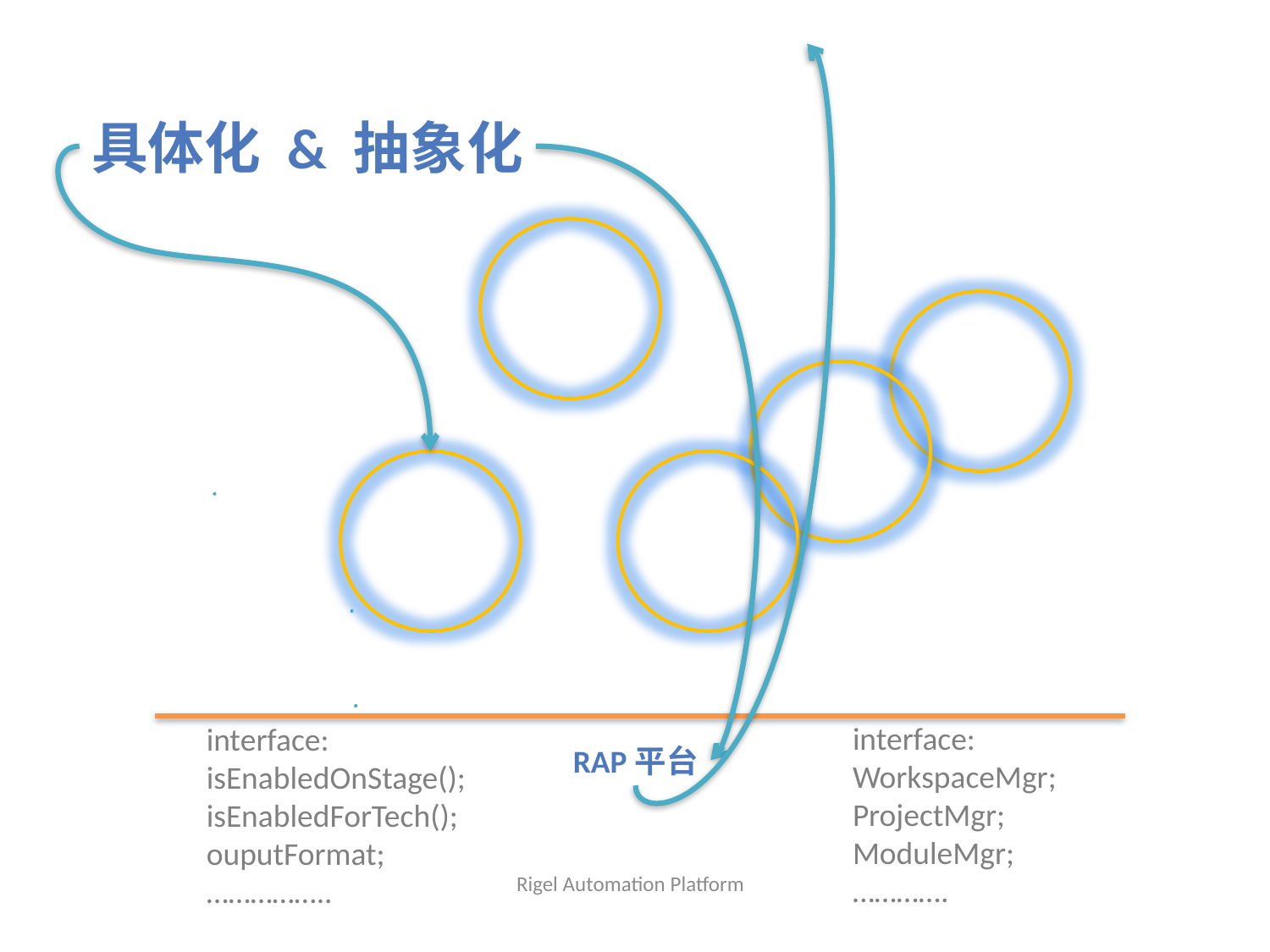

RAP自动化的设计模式 – OSGI/实现接口/开放API
具体化 & 抽象化
C++

interface:
WorkspaceMgr;
ProjectMgr;
ModuleMgr;
………….

interface:
isEnabledOnStage();
isEnabledForTech();
ouputFormat;
……………..
RAP平台
Rigel Automation Platform